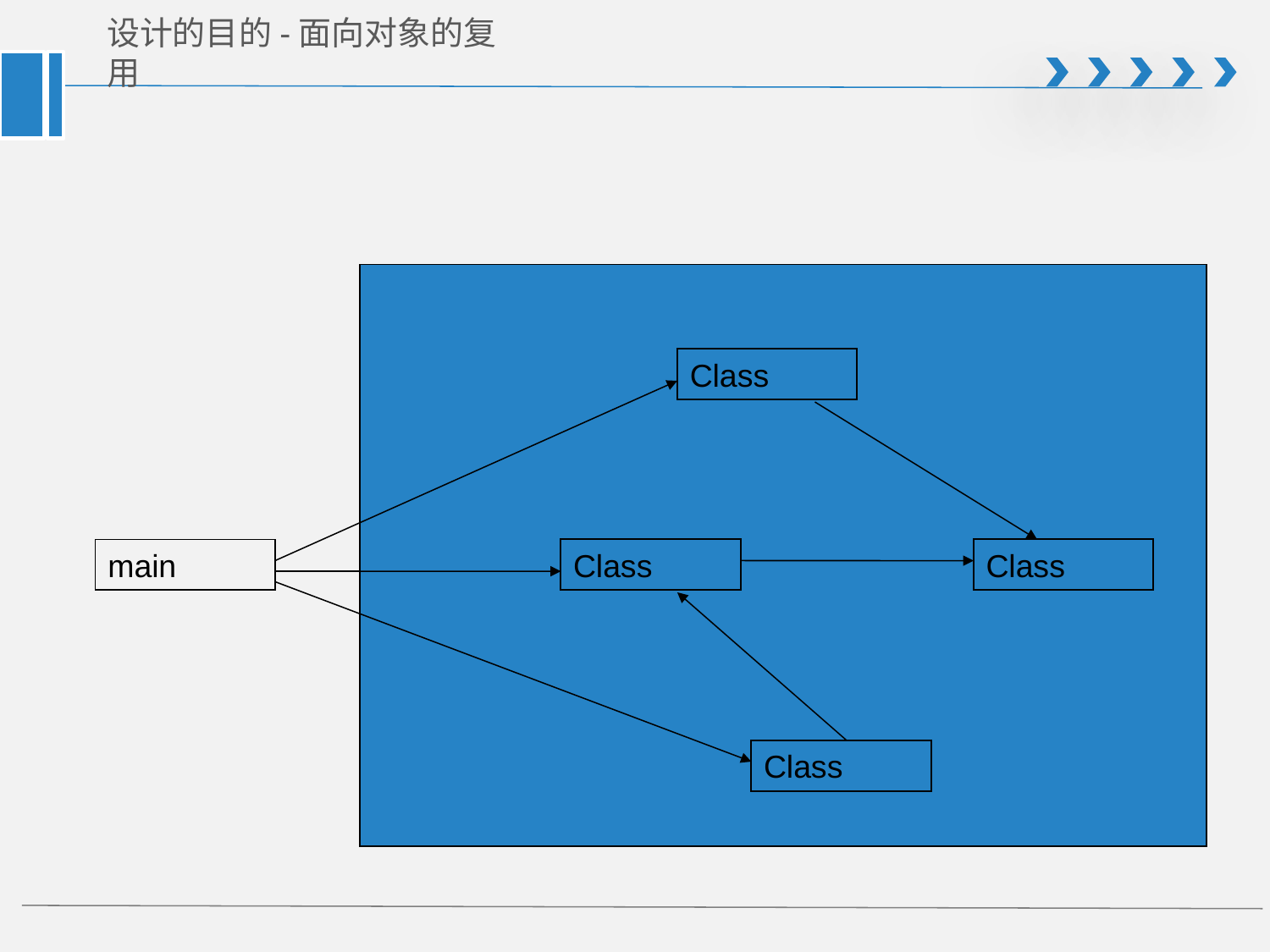

# 设计的目的-面向对象的复用

Class

main
Class
Class

Class